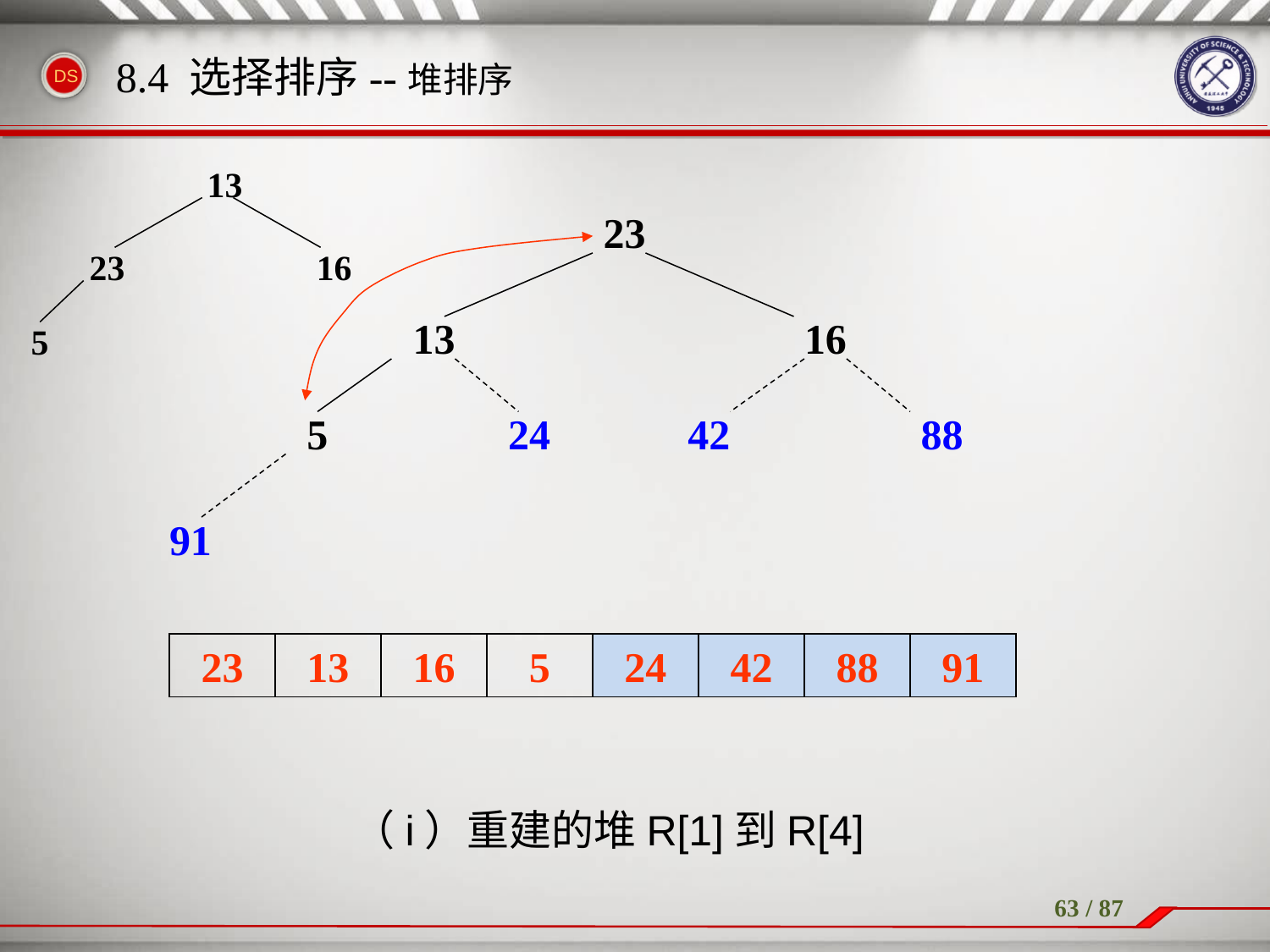

8.4 选择排序--堆排序
13

23
16

5
23

13
16

5
24
42
88

91

23
13
16
5
24
42
88
91
（i）重建的堆R[1]到R[4]